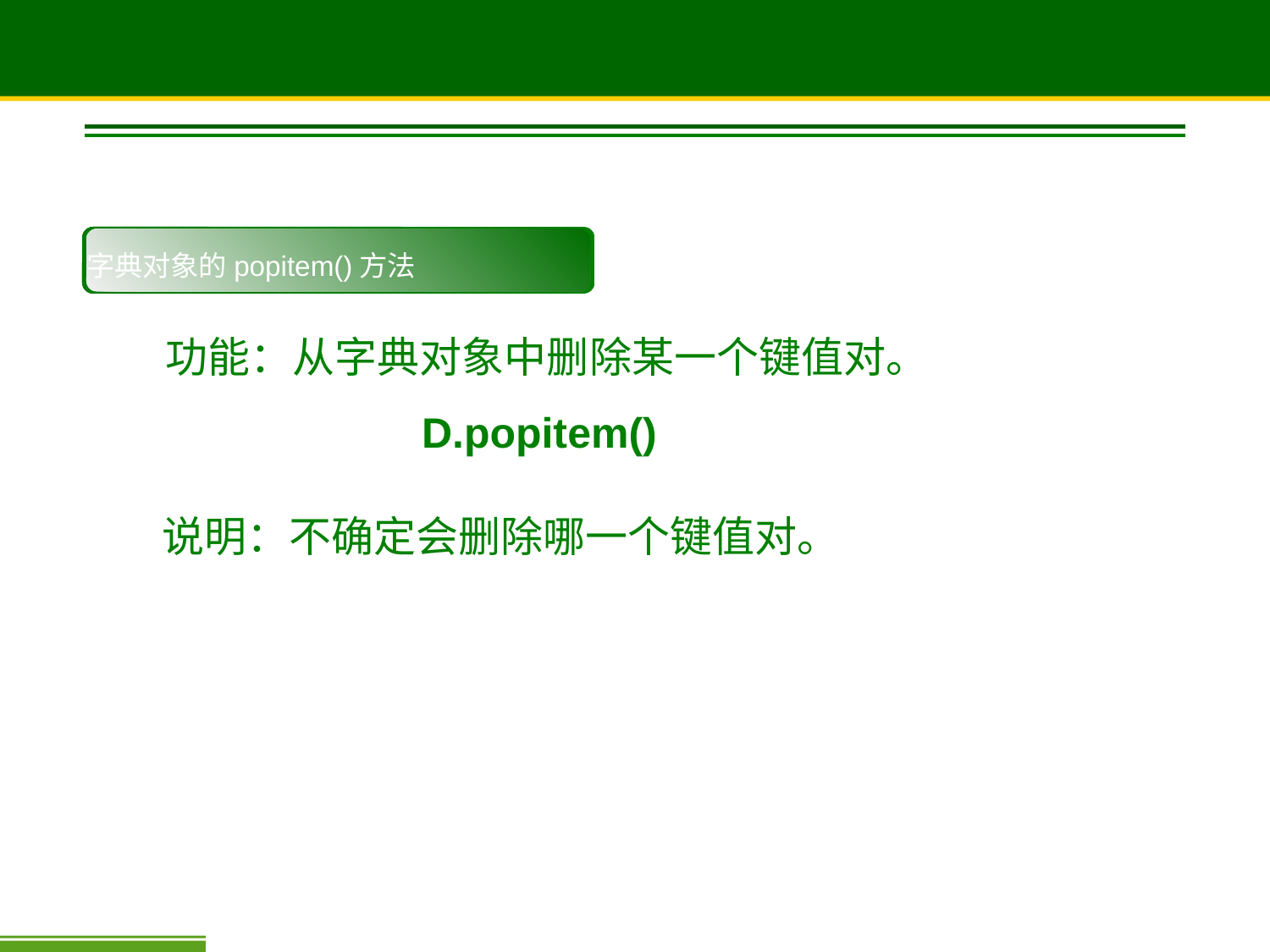

字典对象的popitem()方法
功能：从字典对象中删除某一个键值对。
D.popitem()
说明：不确定会删除哪一个键值对。